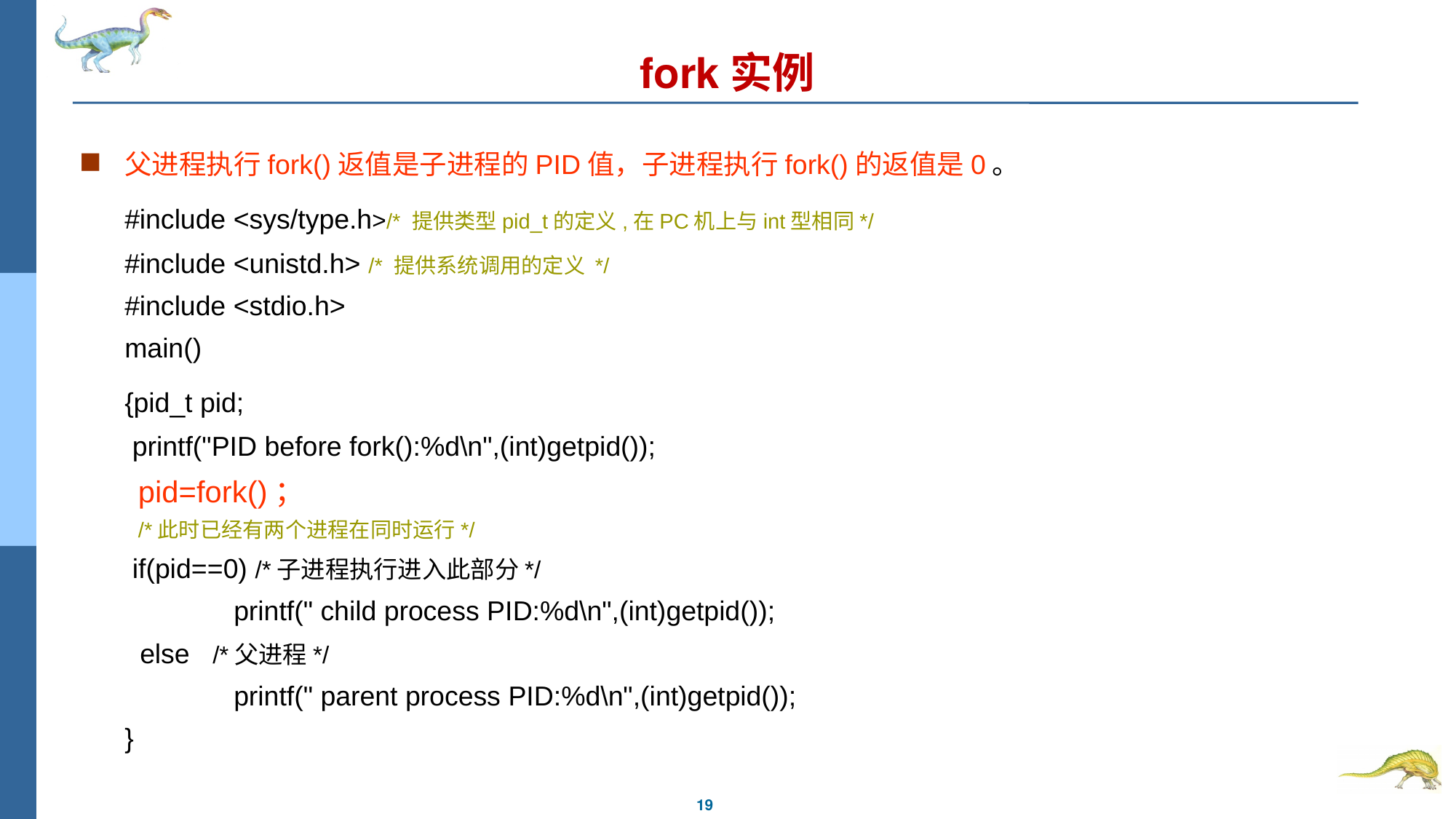

# fork实例
父进程执行fork()返值是子进程的PID值，子进程执行fork()的返值是0。
	#include <sys/type.h>/* 提供类型pid_t的定义,在PC机上与int型相同*/
	#include <unistd.h> /* 提供系统调用的定义 */
	#include <stdio.h>
	main()
	{pid_t pid;
	 printf("PID before fork():%d\n",(int)getpid());
pid=fork()；
/*此时已经有两个进程在同时运行*/
	 if(pid==0) /*子进程执行进入此部分*/
		printf(" child process PID:%d\n",(int)getpid());
	  else   /*父进程*/
		printf(" parent process PID:%d\n",(int)getpid());
	}